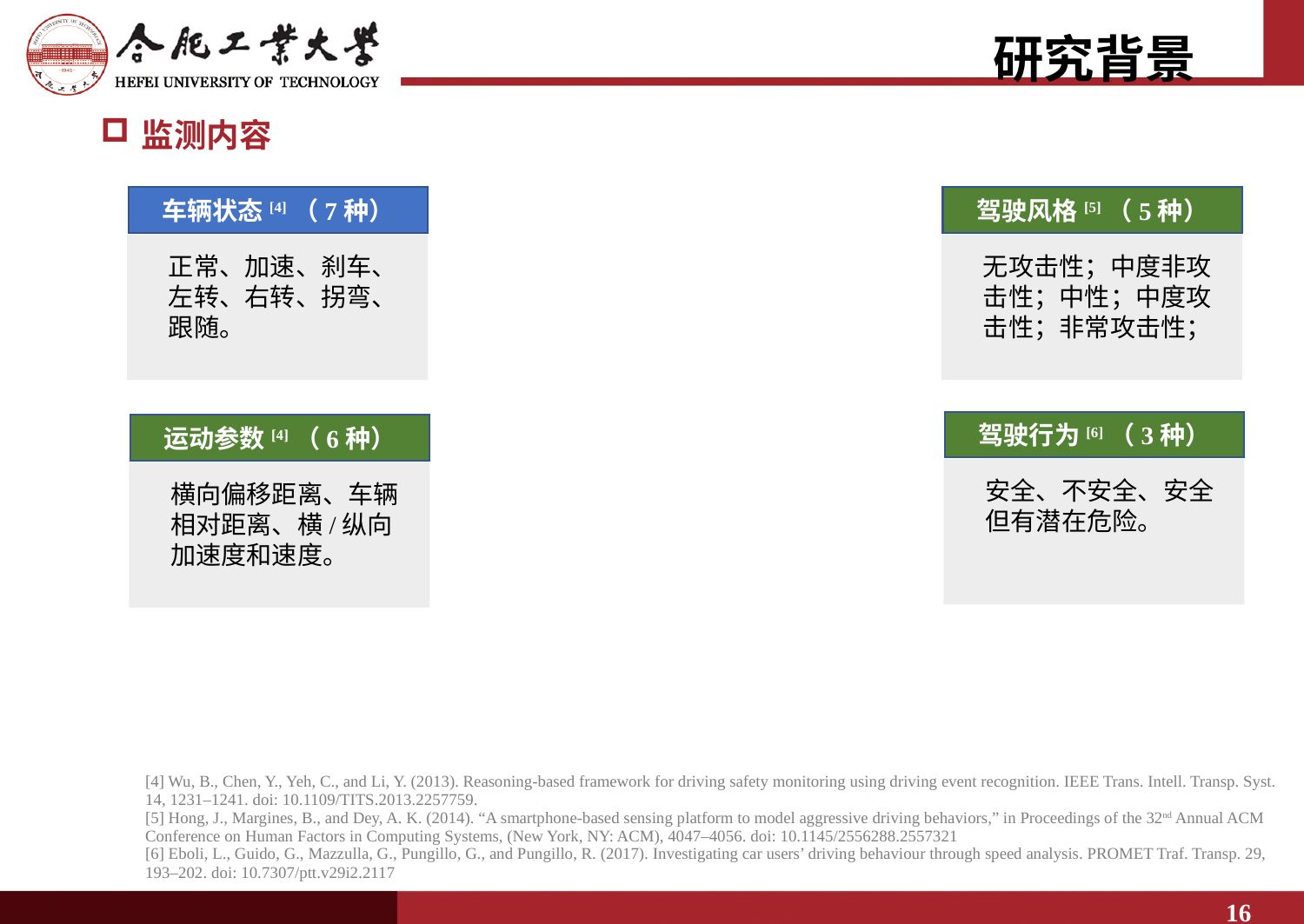

研究背景
监测内容
车辆状态[4]（7种）
驾驶风格[5]（5种）

正常、加速、刹车、
左转、右转、拐弯、
跟随。
无攻击性；中度非攻击性；中性；中度攻击性；非常攻击性；
驾驶行为[6]（3种）
运动参数[4]（6种）

安全、不安全、安全但有潜在危险。
横向偏移距离、车辆相对距离、横/纵向加速度和速度。

[4] Wu, B., Chen, Y., Yeh, C., and Li, Y. (2013). Reasoning-based framework for driving safety monitoring using driving event recognition. IEEE Trans. Intell. Transp. Syst. 14, 1231–1241. doi: 10.1109/TITS.2013.2257759.
[5] Hong, J., Margines, B., and Dey, A. K. (2014). “A smartphone-based sensing platform to model aggressive driving behaviors,” in Proceedings of the 32nd Annual ACM Conference on Human Factors in Computing Systems, (New York, NY: ACM), 4047–4056. doi: 10.1145/2556288.2557321
[6] Eboli, L., Guido, G., Mazzulla, G., Pungillo, G., and Pungillo, R. (2017). Investigating car users’ driving behaviour through speed analysis. PROMET Traf. Transp. 29, 193–202. doi: 10.7307/ptt.v29i2.2117
16